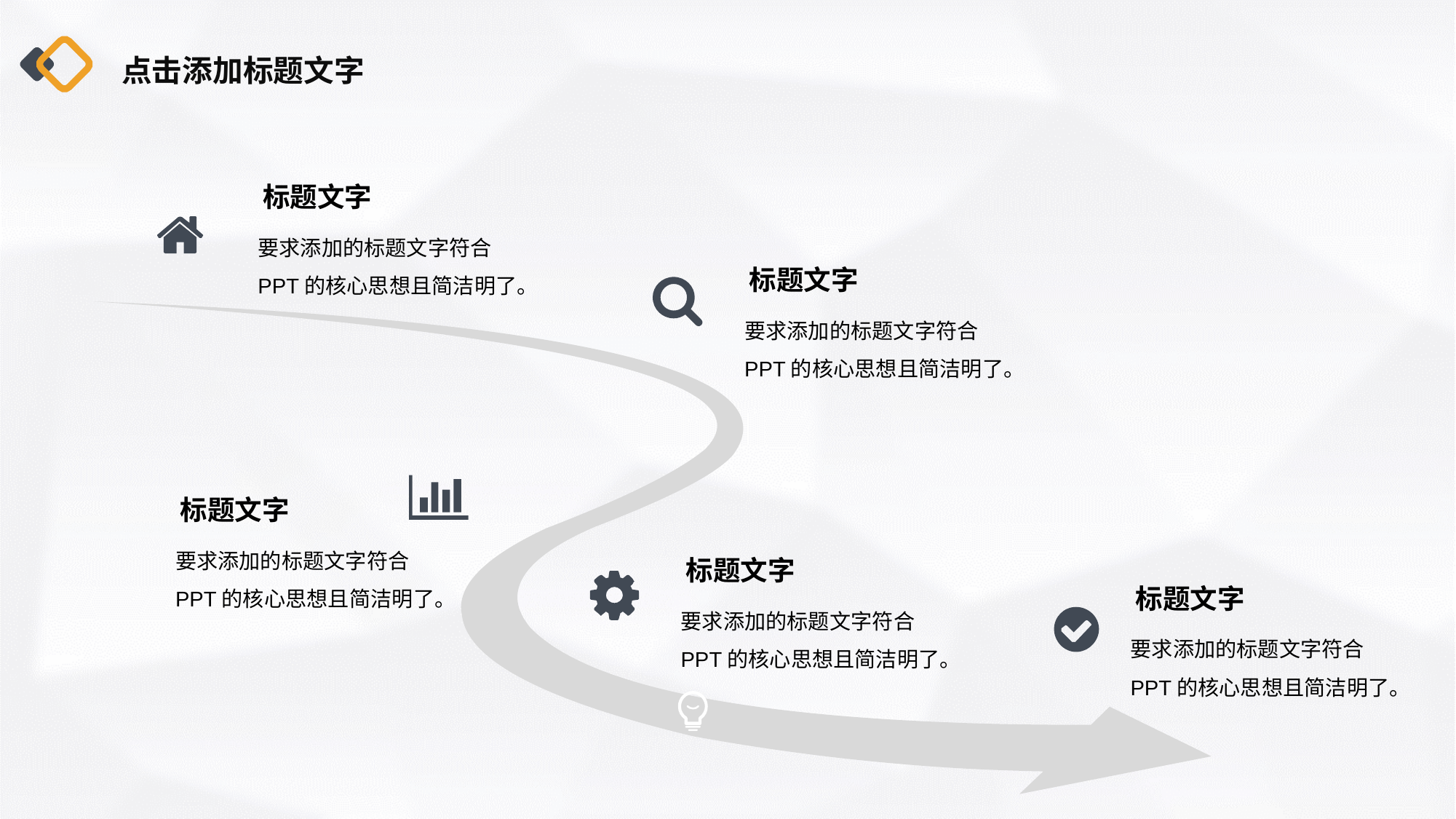

点击添加标题文字
标题文字

要求添加的标题文字符合PPT的核心思想且简洁明了。
标题文字

要求添加的标题文字符合PPT的核心思想且简洁明了。

标题文字
要求添加的标题文字符合PPT的核心思想且简洁明了。
标题文字

标题文字
要求添加的标题文字符合PPT的核心思想且简洁明了。

要求添加的标题文字符合PPT的核心思想且简洁明了。